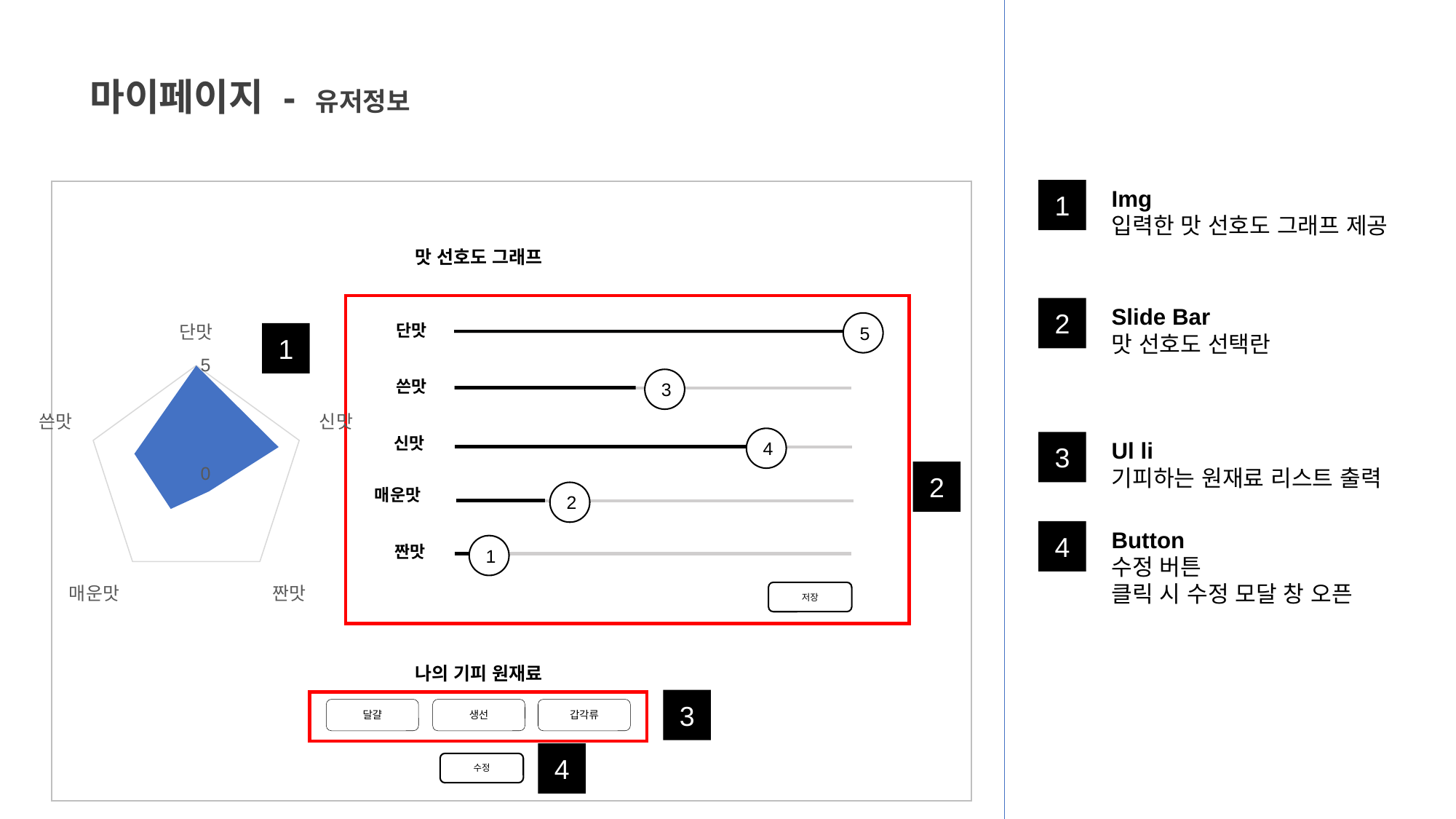

마이페이지 - 유저정보
Img
입력한 맛 선호도 그래프 제공
1

맛 선호도 그래프

### Chart

| Category | 계열 1 | 열1 |
|---|---|---|
| 단맛 | 5.0 | None |
| 신맛 | 4.0 | None |
| 짠맛 | 1.0 | None |
| 매운맛 | 2.0 | None |
| 쓴맛 | 3.0 | None |
Slide Bar
맛 선호도 선택란
2
단맛
5
1
쓴맛
3
신맛
4
Ul li
기피하는 원재료 리스트 출력
3
2
매운맛
2
Button
수정 버튼
클릭 시 수정 모달 창 오픈
4
짠맛
1
저장
나의 기피 원재료
3

달걀
생선
갑각류
4
수정